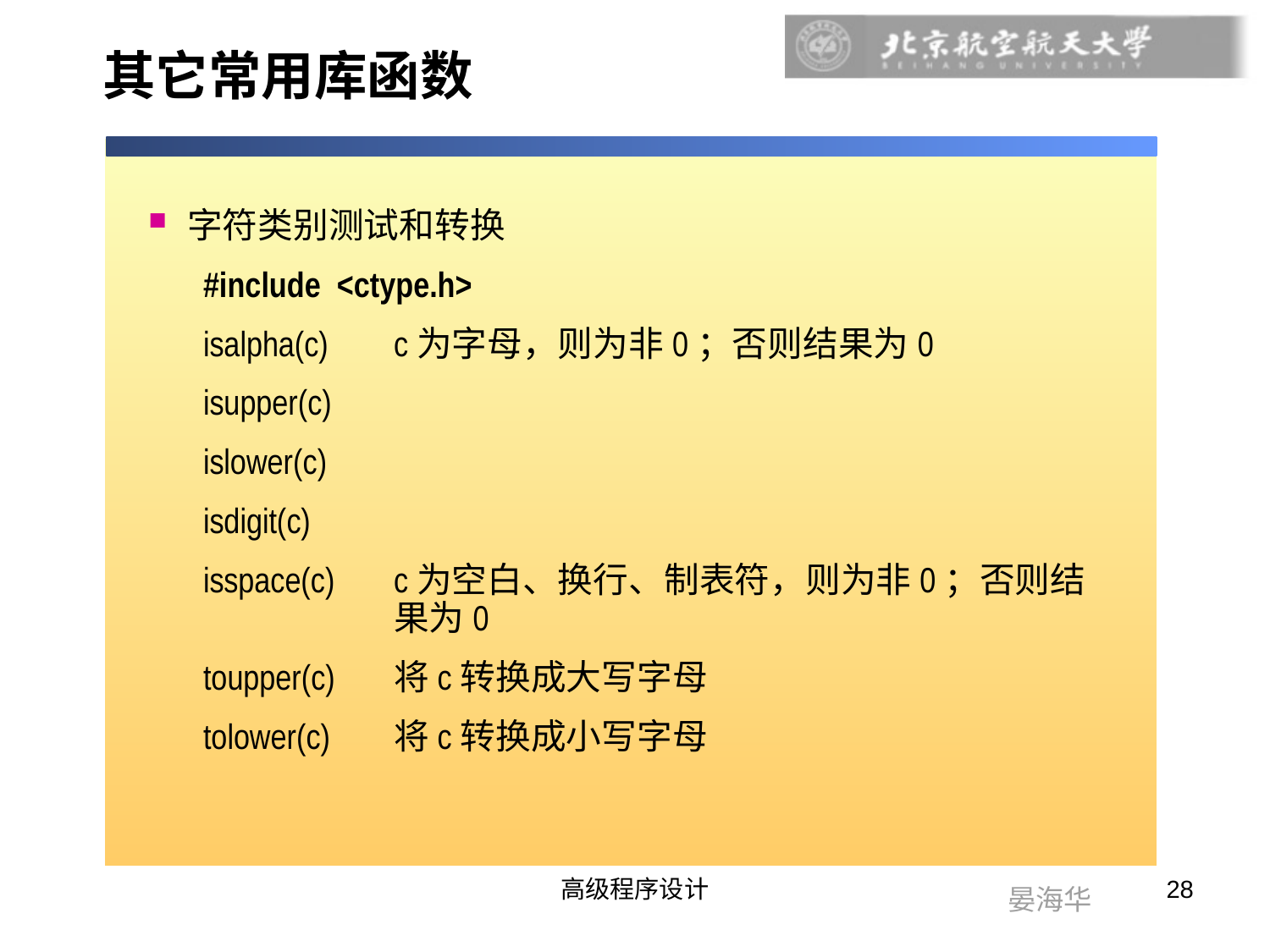

# 其它常用库函数
字符类别测试和转换
#include  <ctype.h>
isalpha(c)	c为字母，则为非0；否则结果为0
isupper(c)
islower(c)
isdigit(c)
isspace(c)	c为空白、换行、制表符，则为非0；否则结果为0
toupper(c)	将c转换成大写字母
tolower(c)	将c转换成小写字母

高级程序设计
28